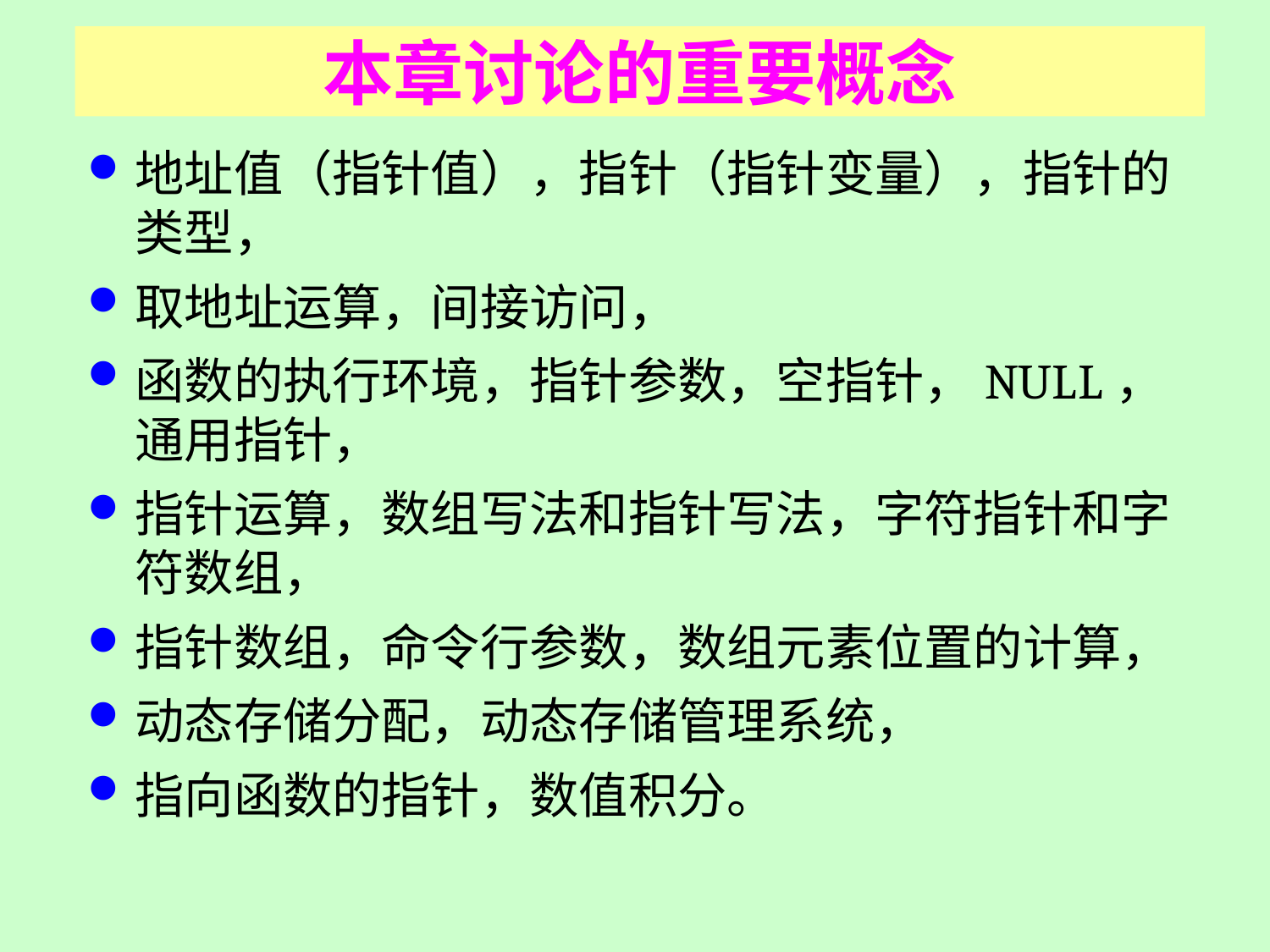

# 本章讨论的重要概念
地址值（指针值），指针（指针变量），指针的类型，
取地址运算，间接访问，
函数的执行环境，指针参数，空指针，NULL，通用指针，
指针运算，数组写法和指针写法，字符指针和字符数组，
指针数组，命令行参数，数组元素位置的计算，
动态存储分配，动态存储管理系统，
指向函数的指针，数值积分。